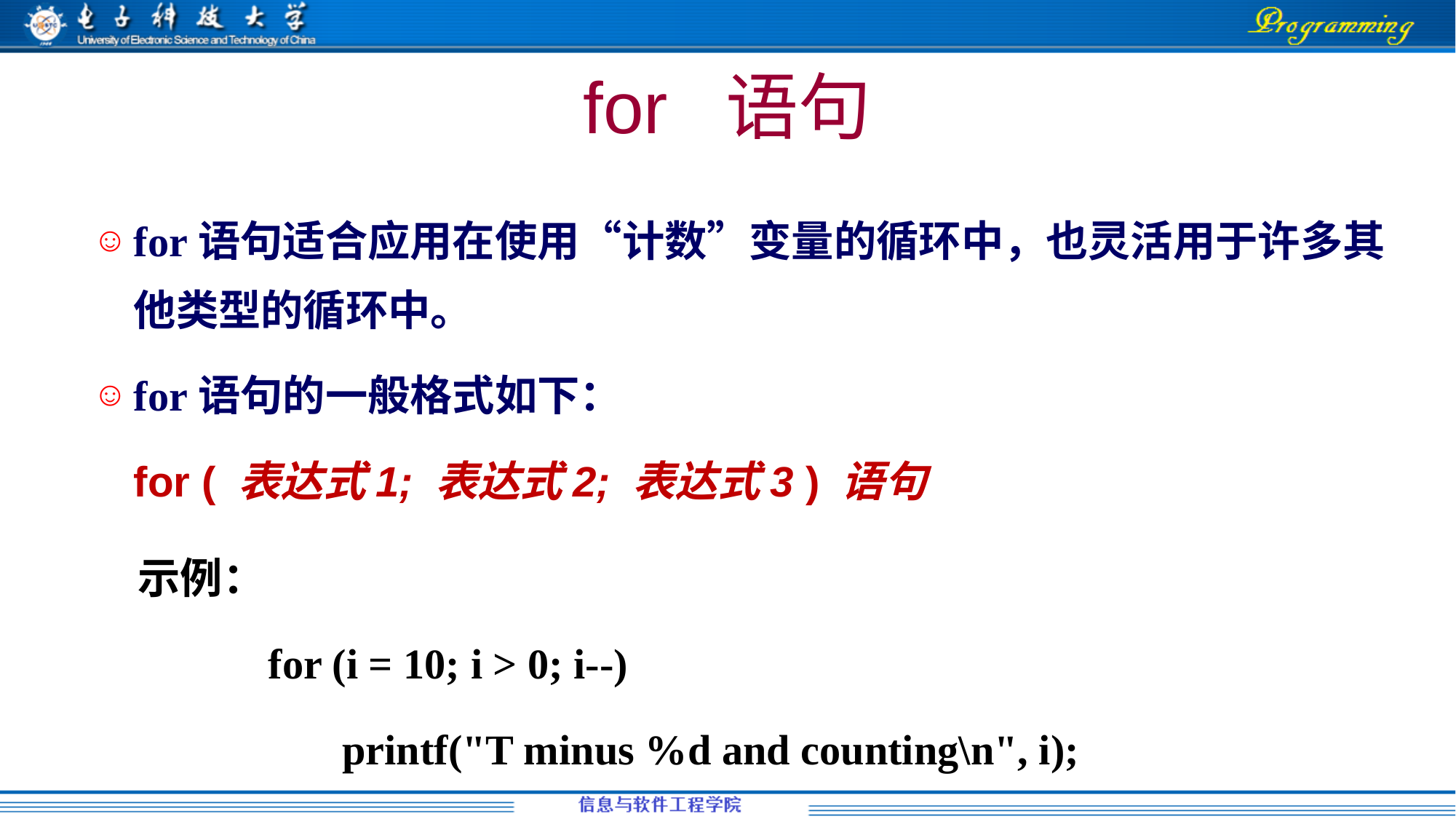

for  语句
for语句适合应用在使用“计数”变量的循环中，也灵活用于许多其他类型的循环中。
for语句的一般格式如下：
	for ( 表达式1; 表达式2; 表达式3 ) 语句

示例：
	  for (i = 10; i > 0; i--)
	         printf("T minus %d and counting\n", i);